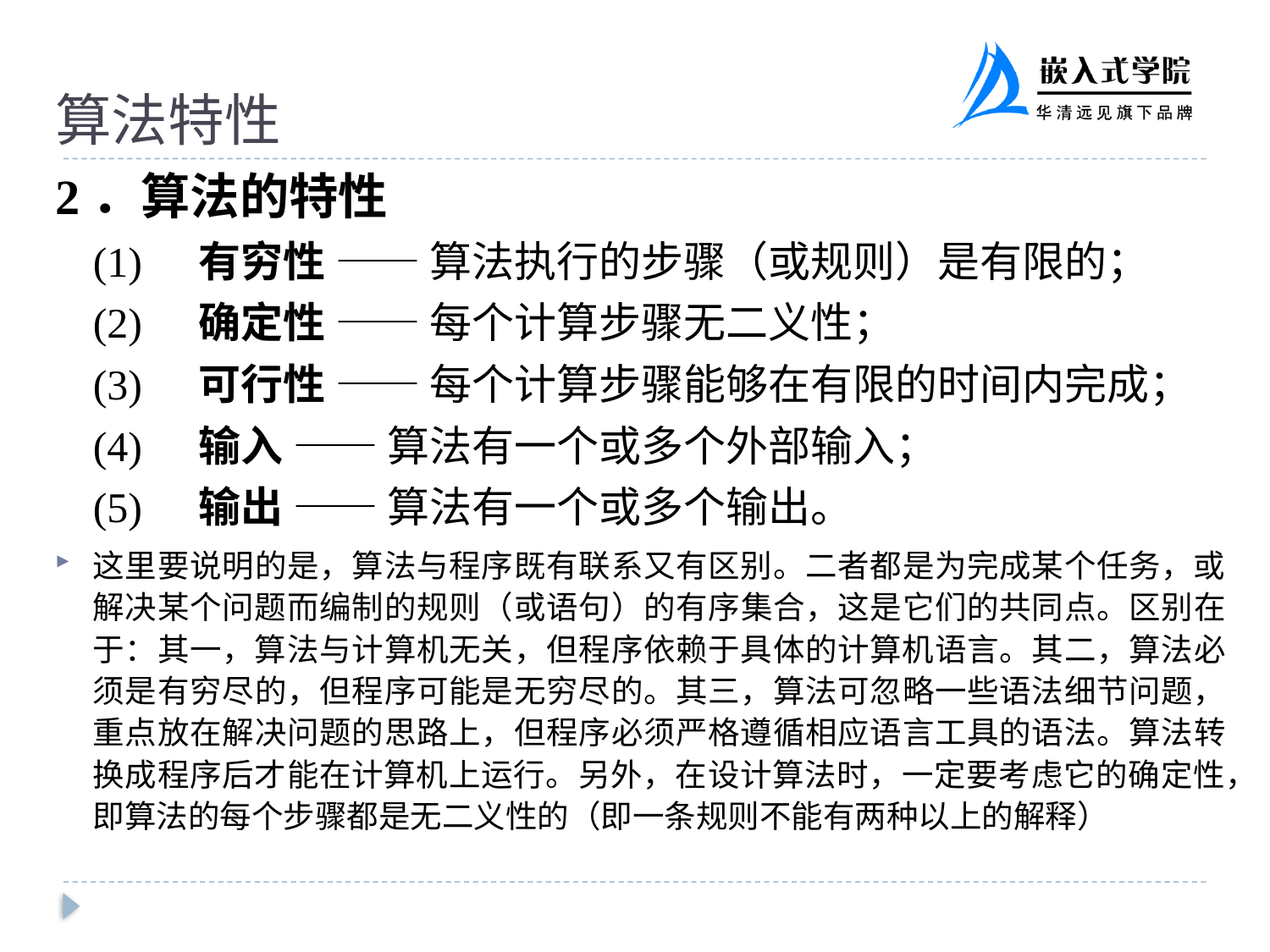

# 算法特性
2．算法的特性
	(1)    有穷性 —— 算法执行的步骤（或规则）是有限的；
	(2)    确定性 —— 每个计算步骤无二义性；
	(3)    可行性 —— 每个计算步骤能够在有限的时间内完成；
	(4)    输入 —— 算法有一个或多个外部输入；
	(5)    输出 —— 算法有一个或多个输出。
这里要说明的是，算法与程序既有联系又有区别。二者都是为完成某个任务，或解决某个问题而编制的规则（或语句）的有序集合，这是它们的共同点。区别在于：其一，算法与计算机无关，但程序依赖于具体的计算机语言。其二，算法必须是有穷尽的，但程序可能是无穷尽的。其三，算法可忽略一些语法细节问题，重点放在解决问题的思路上，但程序必须严格遵循相应语言工具的语法。算法转换成程序后才能在计算机上运行。另外，在设计算法时，一定要考虑它的确定性，即算法的每个步骤都是无二义性的（即一条规则不能有两种以上的解释）
28